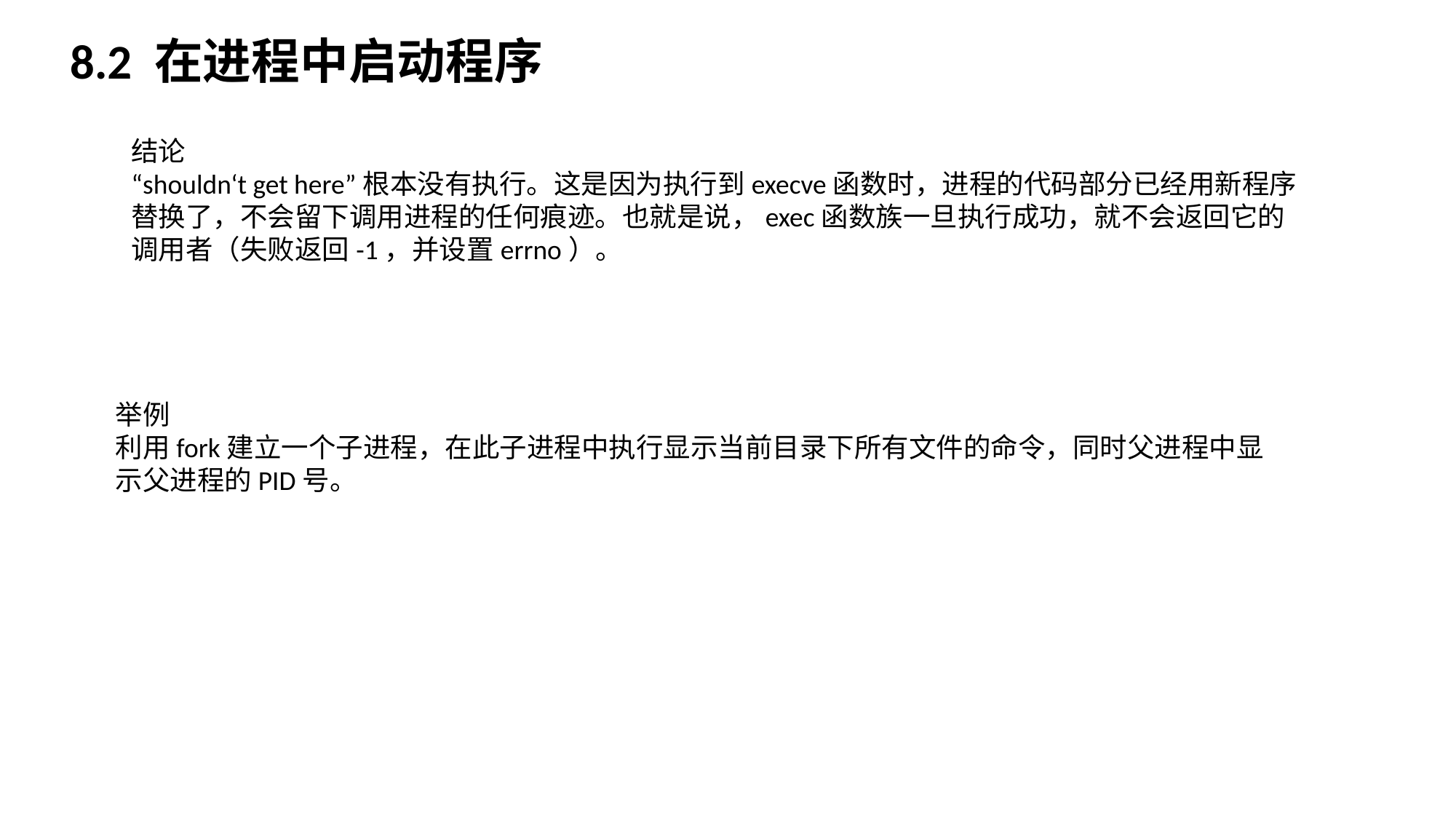

8.2 在进程中启动程序
结论
“shouldn‘t get here”根本没有执行。这是因为执行到execve函数时，进程的代码部分已经用新程序替换了，不会留下调用进程的任何痕迹。也就是说，exec函数族一旦执行成功，就不会返回它的调用者（失败返回-1，并设置errno）。
举例
利用fork建立一个子进程，在此子进程中执行显示当前目录下所有文件的命令，同时父进程中显示父进程的PID号。